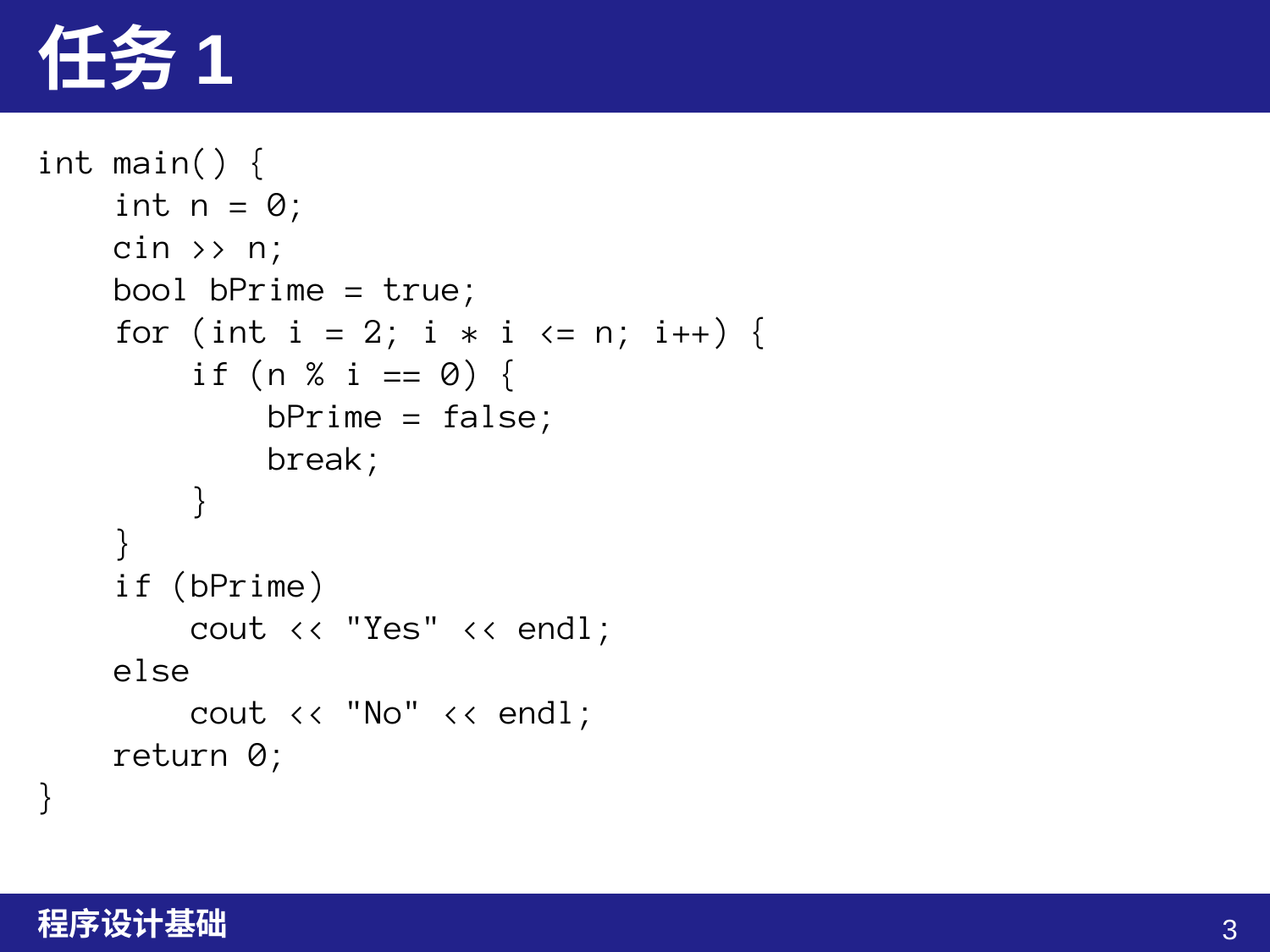

# 任务1
int main() {
    int n = 0;
    cin >> n;
    bool bPrime = true;
    for (int i = 2; i * i <= n; i++) {
        if (n % i == 0) {
            bPrime = false;
            break;
        }
    }
    if (bPrime)
        cout << "Yes" << endl;
    else
        cout << "No" << endl;
    return 0;
}